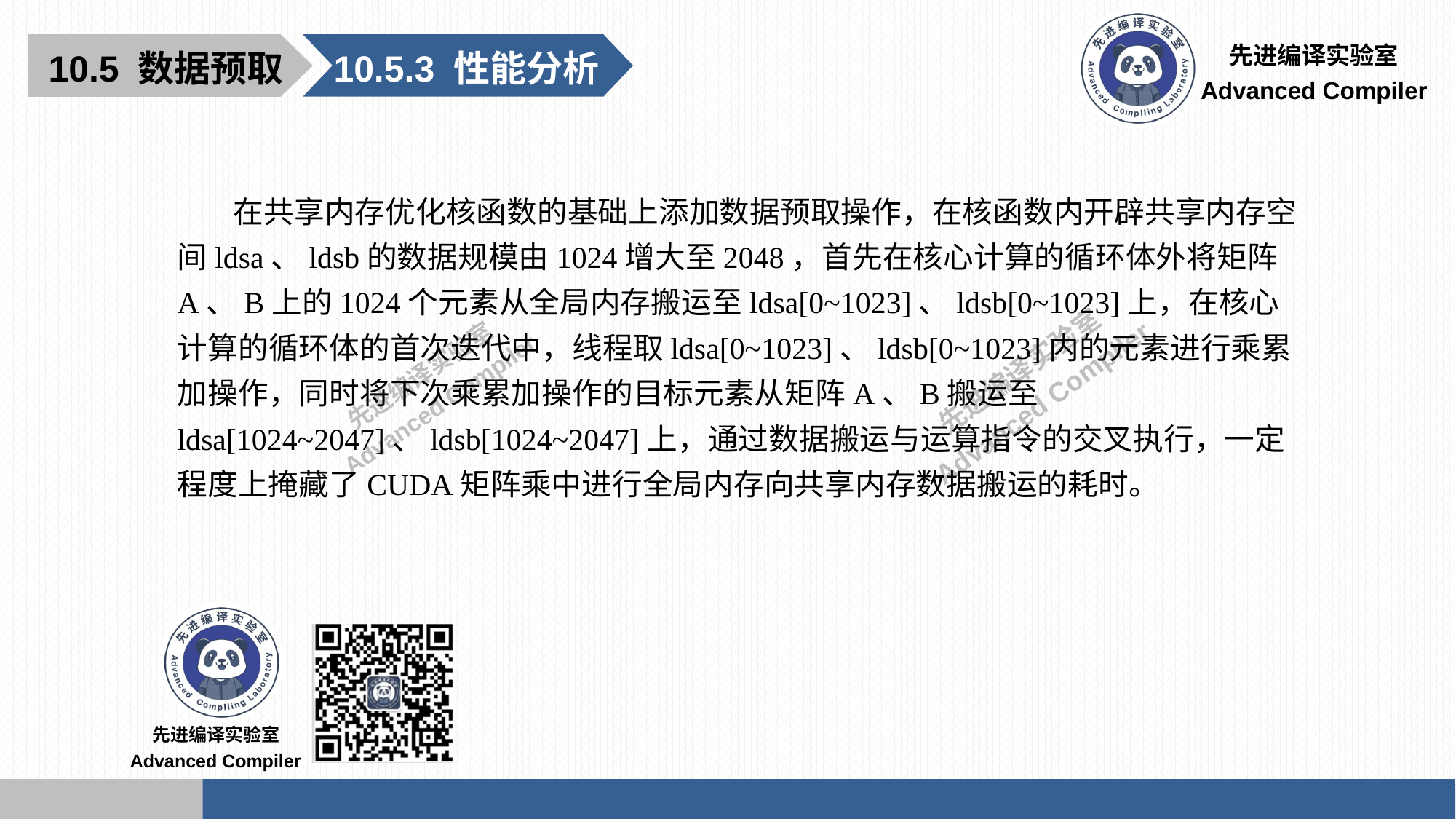

10.5.3 性能分析
10.5 数据预取

     在共享内存优化核函数的基础上添加数据预取操作，在核函数内开辟共享内存空间ldsa、ldsb的数据规模由1024增大至2048，首先在核心计算的循环体外将矩阵A、B上的1024个元素从全局内存搬运至ldsa[0~1023]、ldsb[0~1023]上，在核心计算的循环体的首次迭代中，线程取ldsa[0~1023]、ldsb[0~1023]内的元素进行乘累加操作，同时将下次乘累加操作的目标元素从矩阵A、B搬运至ldsa[1024~2047]、ldsb[1024~2047]上，通过数据搬运与运算指令的交叉执行，一定程度上掩藏了CUDA矩阵乘中进行全局内存向共享内存数据搬运的耗时。